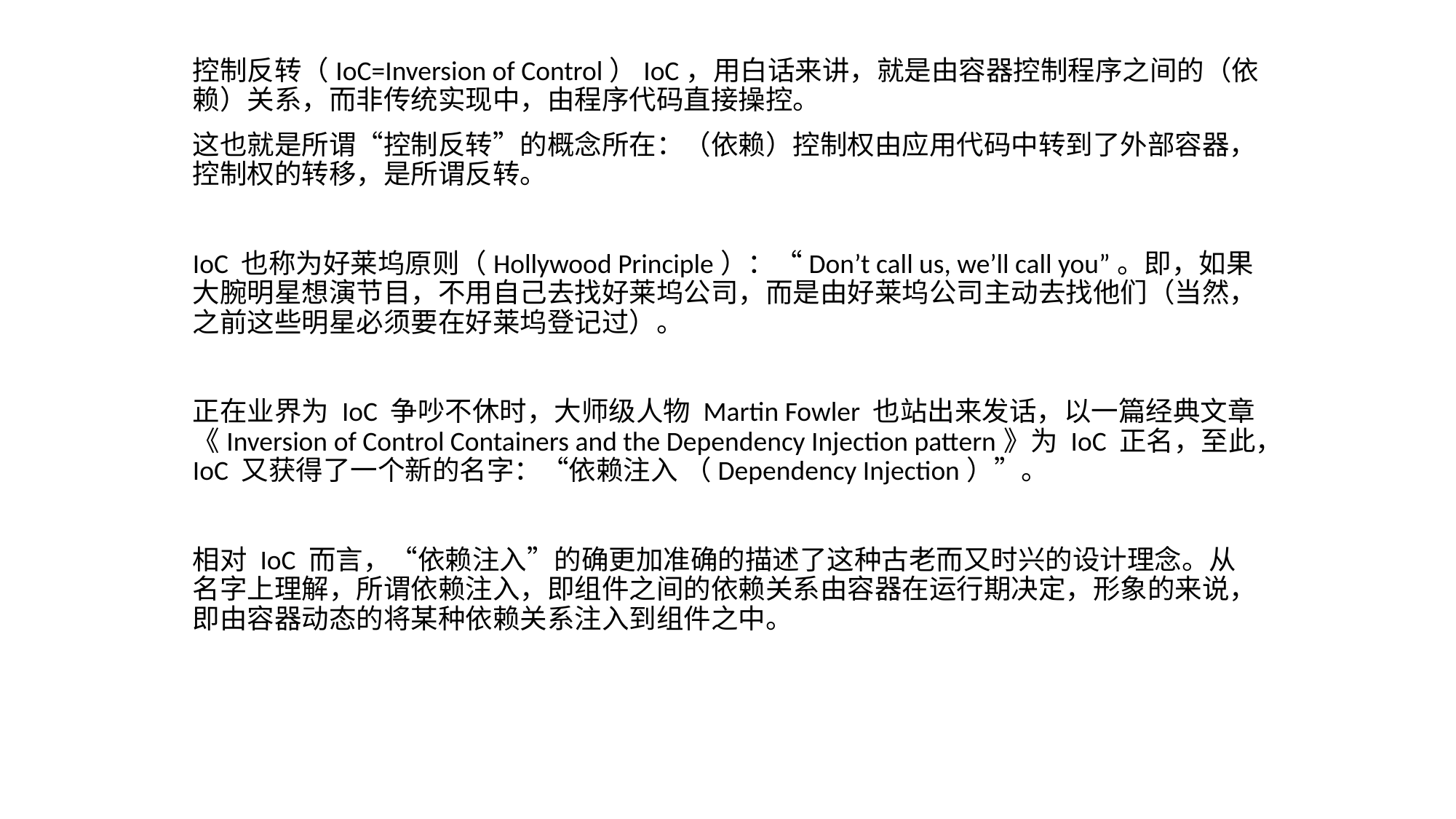

控制反转（IoC=Inversion of Control）IoC，用白话来讲，就是由容器控制程序之间的（依赖）关系，而非传统实现中，由程序代码直接操控。
这也就是所谓“控制反转”的概念所在：（依赖）控制权由应用代码中转到了外部容器，控制权的转移，是所谓反转。

IoC 也称为好莱坞原则（Hollywood Principle）：“Don’t call us, we’ll call you”。即，如果大腕明星想演节目，不用自己去找好莱坞公司，而是由好莱坞公司主动去找他们（当然，之前这些明星必须要在好莱坞登记过）。

正在业界为 IoC 争吵不休时，大师级人物 Martin Fowler 也站出来发话，以一篇经典文章《Inversion of Control Containers and the Dependency Injection pattern》为 IoC 正名，至此，IoC 又获得了一个新的名字：“依赖注入 （Dependency Injection）”。

相对 IoC 而言，“依赖注入”的确更加准确的描述了这种古老而又时兴的设计理念。从名字上理解，所谓依赖注入，即组件之间的依赖关系由容器在运行期决定，形象的来说，即由容器动态的将某种依赖关系注入到组件之中。